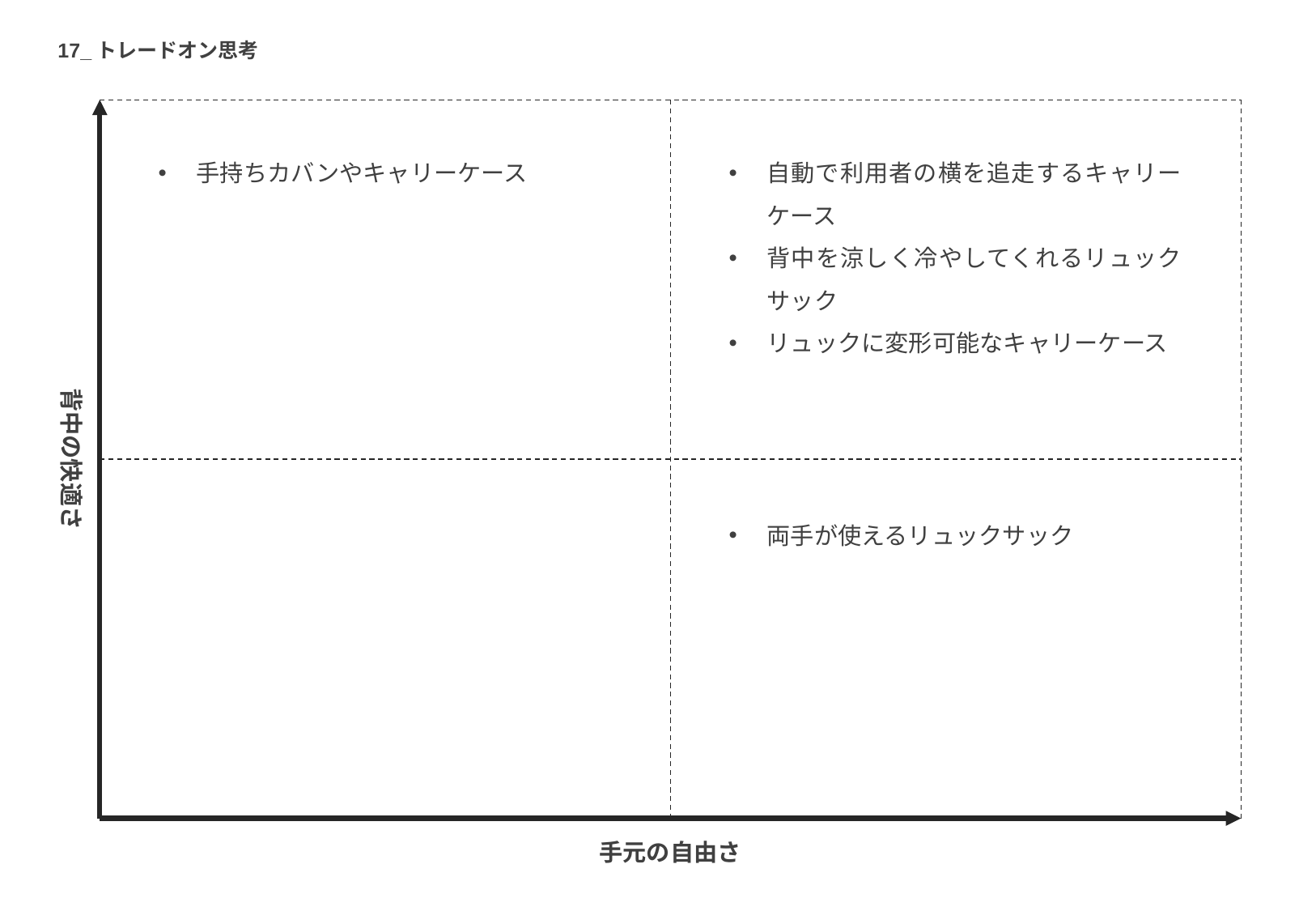

17_トレードオン思考
手持ちカバンやキャリーケース
自動で利用者の横を追走するキャリーケース
背中を涼しく冷やしてくれるリュックサック
リュックに変形可能なキャリーケース
背中の快適さ
両手が使えるリュックサック
手元の自由さ